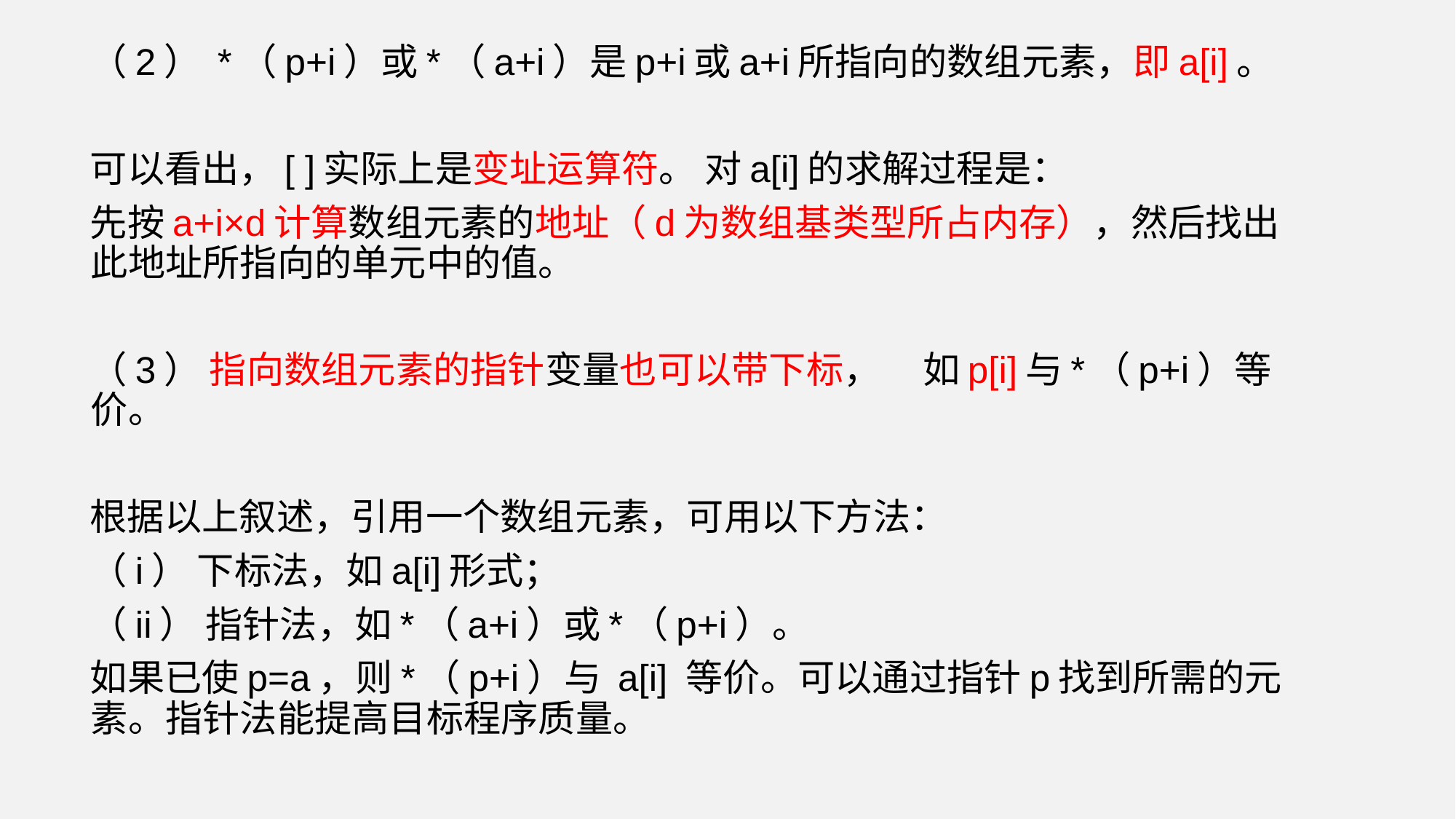

（2） *（p+i）或*（a+i）是p+i或a+i所指向的数组元素，即a[i]。

可以看出，[ ]实际上是变址运算符。 对a[i]的求解过程是：
先按a+i×d计算数组元素的地址（d为数组基类型所占内存），然后找出此地址所指向的单元中的值。

（3） 指向数组元素的指针变量也可以带下标，     如p[i]与*（p+i）等价。

根据以上叙述，引用一个数组元素，可用以下方法：
（i） 下标法，如a[i]形式；
（ii） 指针法，如*（a+i）或*（p+i）。
如果已使p=a，则*（p+i）与 a[i] 等价。可以通过指针p找到所需的元素。指针法能提高目标程序质量。